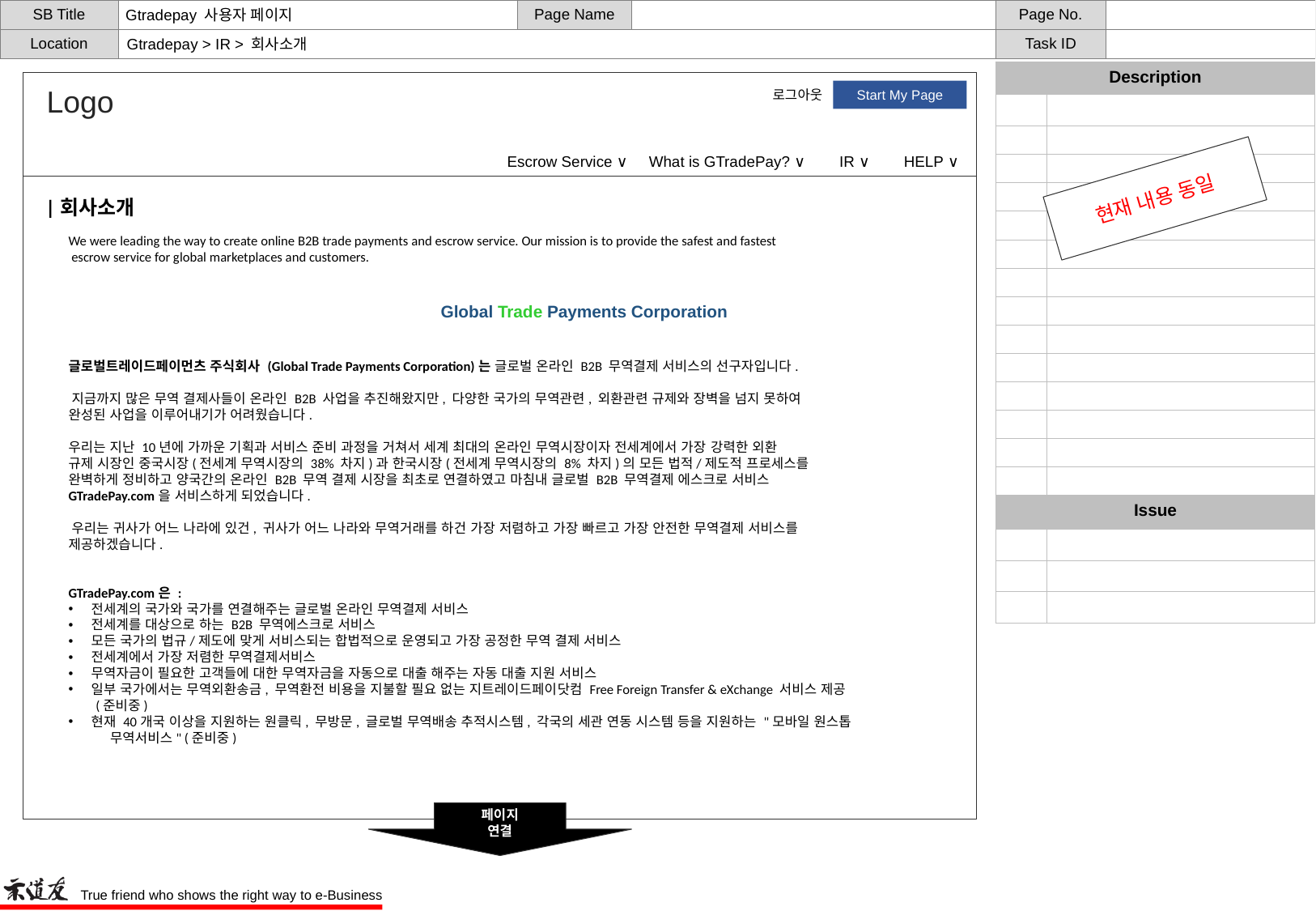

# Gtradepay 사용자 페이지
Gtradepay > IR > 회사소개
| Description |  |
| --- | --- |
|  |  |
|  |  |
|  |  |
|  |  |
|  |  |
|  |  |
|  |  |
|  |  |
|  |  |
|  |  |
|  |  |
|  |  |
|  |  |
|  |  |
| Issue |  |
|  |  |
|  |  |
|  |  |

Logo
로그아웃
Start My Page
Escrow Service ∨     What is GTradePay? ∨        IR ∨        HELP ∨
현재 내용 동일
|회사소개
We were leading the way to create online B2B trade payments and escrow service. Our mission is to provide the safest and fastest
 escrow service for global marketplaces and customers.

                                                                                Global Trade Payments Corporation

글로벌트레이드페이먼츠 주식회사 (Global Trade Payments Corporation)는 글로벌 온라인 B2B 무역결제 서비스의 선구자입니다.
​
​지금까지 많은 무역 결제사들이 온라인 B2B 사업을 추진해왔지만, 다양한 국가의 무역관련, 외환관련 규제와 장벽을 넘지 못하여
완성된 사업을 이루어내기가 어려웠습니다.
​
우리는 지난 10년에 가까운 기획과 서비스 준비 과정을 거쳐서 세계 최대의 온라인 무역시장이자 전세계에서 가장 강력한 외환
규제 시장인 중국시장(전세계 무역시장의 38% 차지)과 한국시장(전세계 무역시장의 8% 차지)의 모든 법적/제도적 프로세스를
완벽하게 정비하고 양국간의 온라인 B2B 무역 결제 시장을 최초로 연결하였고 마침내 글로벌 B2B 무역결제 에스크로 서비스
GTradePay.com을 서비스하게 되었습니다.
​
​우리는 귀사가 어느 나라에 있건, 귀사가 어느 나라와 무역거래를 하건 가장 저렴하고 가장 빠르고 가장 안전한 무역결제 서비스를
제공하겠습니다.
​
​
GTradePay.com은 :
전세계의 국가와 국가를 연결해주는 글로벌 온라인 무역결제 서비스
전세계를 대상으로 하는 B2B 무역에스크로 서비스
모든 국가의 법규/제도에 맞게 서비스되는 합법적으로 운영되고 가장 공정한 무역 결제 서비스
전세계에서 가장 저렴한 무역결제서비스
무역자금이 필요한 고객들에 대한 무역자금을 자동으로 대출 해주는 자동 대출 지원 서비스
일부 국가에서는 무역외환송금, 무역환전 비용을 지불할 필요 없는 지트레이드페이닷컴 Free Foreign Transfer & eXchange 서비스 제공
         (준비중)
현재 40개국 이상을 지원하는 원클릭, 무방문, 글로벌 무역배송 추적시스템, 각국의 세관 연동 시스템 등을 지원하는 "모바일 원스톱
          무역서비스" (준비중)​

페이지
연결